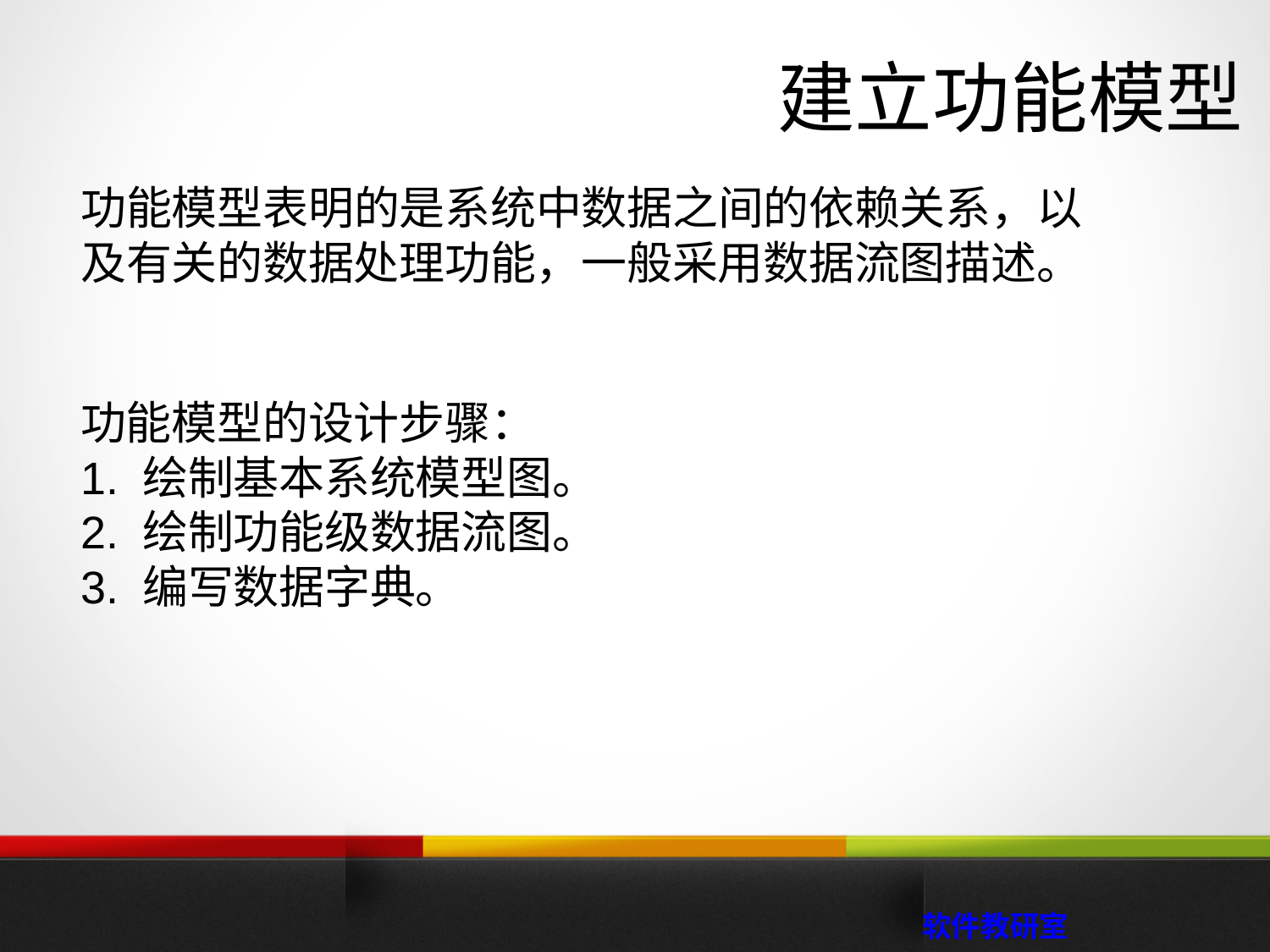

# 建立功能模型
功能模型表明的是系统中数据之间的依赖关系，以及有关的数据处理功能，一般采用数据流图描述。
功能模型的设计步骤：
1. 绘制基本系统模型图。
2. 绘制功能级数据流图。
3. 编写数据字典。
                                     软件教研室